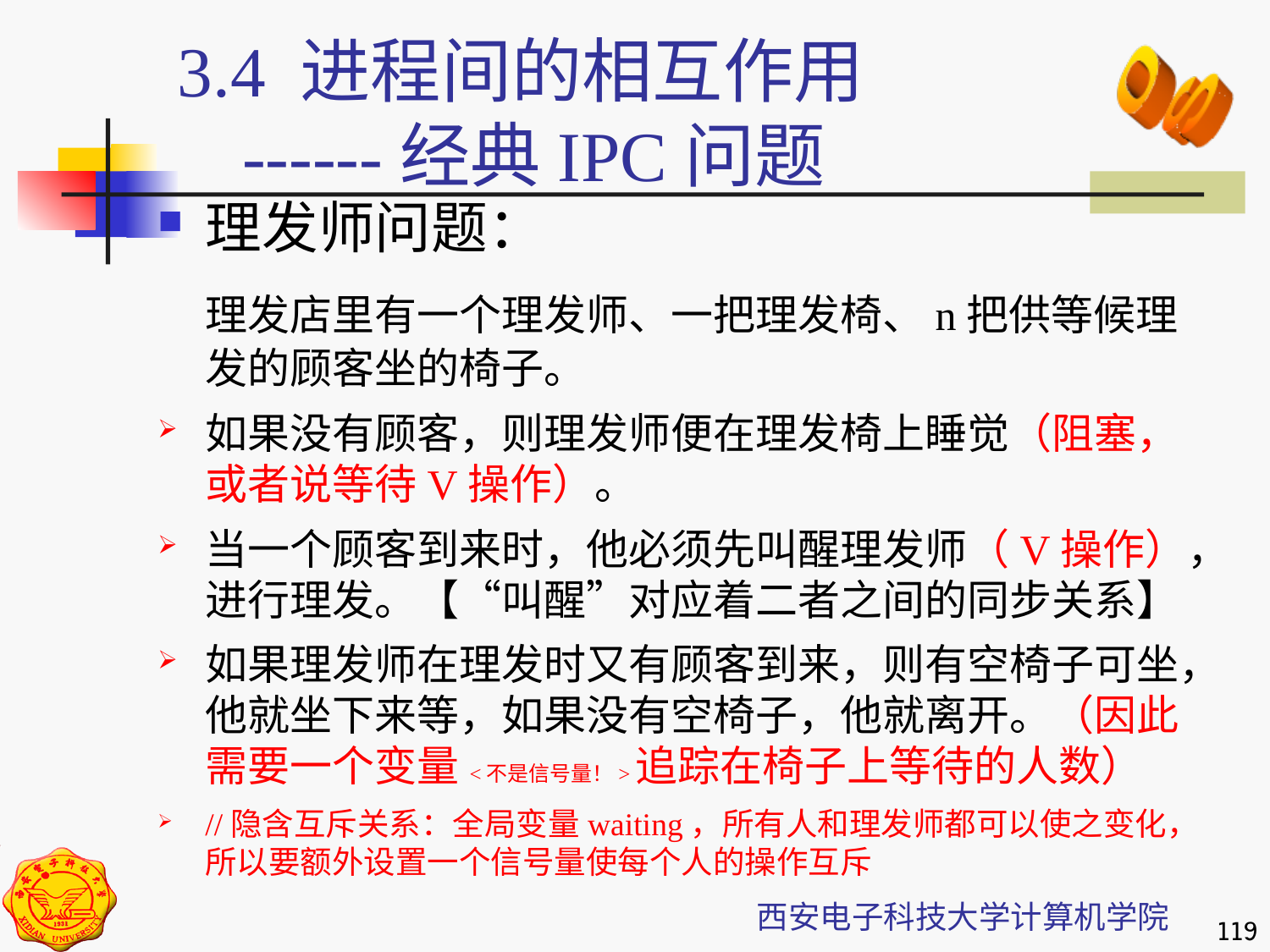

3.4 进程间的相互作用
   ------经典IPC问题
理发师问题：
	理发店里有一个理发师、一把理发椅、n把供等候理发的顾客坐的椅子。
如果没有顾客，则理发师便在理发椅上睡觉（阻塞，或者说等待V操作）。
当一个顾客到来时，他必须先叫醒理发师（V操作），进行理发。【“叫醒”对应着二者之间的同步关系】
如果理发师在理发时又有顾客到来，则有空椅子可坐，他就坐下来等，如果没有空椅子，他就离开。（因此需要一个变量<不是信号量！>追踪在椅子上等待的人数）
//隐含互斥关系：全局变量waiting，所有人和理发师都可以使之变化，所以要额外设置一个信号量使每个人的操作互斥

119